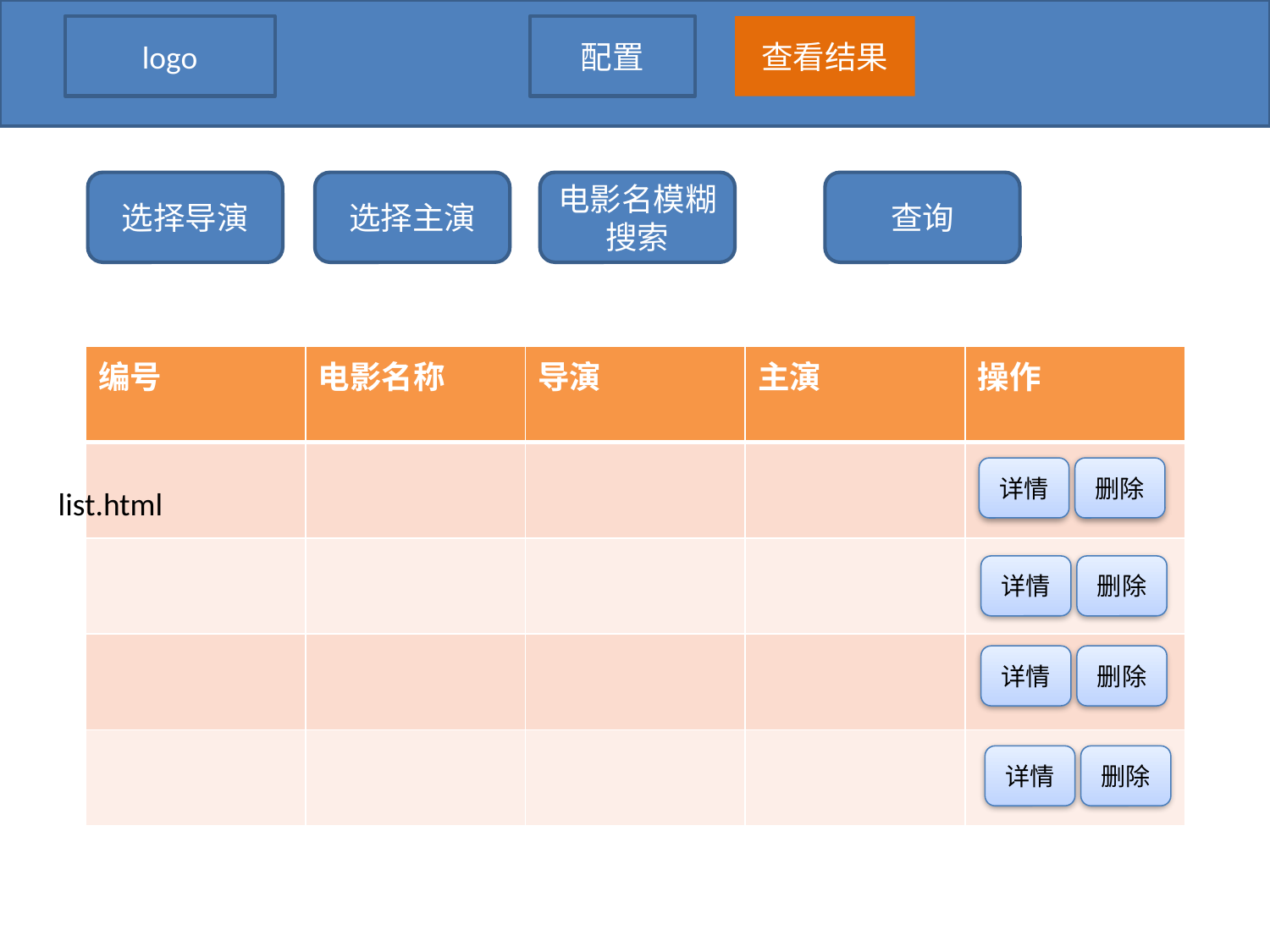

logo
配置
查看结果
选择导演
选择主演
电影名模糊搜索
查询
| 编号 | 电影名称 | 导演 | 主演 | 操作 |
| --- | --- | --- | --- | --- |
|  |  |  |  |  |
|  |  |  |  |  |
|  |  |  |  |  |
|  |  |  |  |  |
详情
删除
list.html
详情
删除
详情
删除
详情
删除